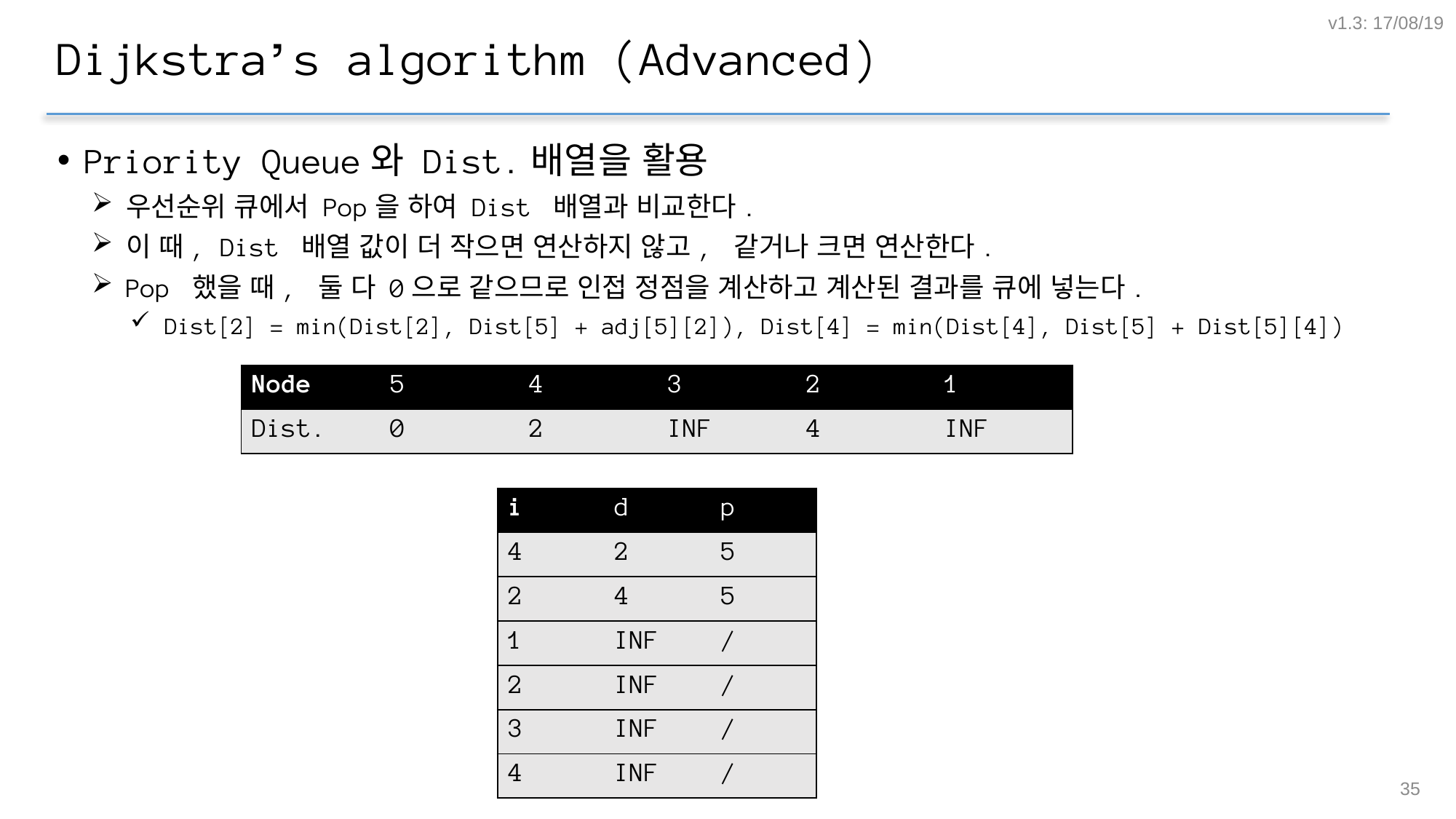

v1.3: 17/08/19
# Dijkstra’s algorithm (Advanced)
Priority Queue와 Dist.배열을 활용
우선순위 큐에서 Pop을 하여 Dist 배열과 비교한다.
이 때, Dist 배열 값이 더 작으면 연산하지 않고, 같거나 크면 연산한다.
Pop 했을 때, 둘 다 0으로 같으므로 인접 정점을 계산하고 계산된 결과를 큐에 넣는다.
Dist[2] = min(Dist[2], Dist[5] + adj[5][2]), Dist[4] = min(Dist[4], Dist[5] + Dist[5][4])
| Node | 5 | 4 | 3 | 2 | 1 |
| --- | --- | --- | --- | --- | --- |
| Dist. | 0 | 2 | INF | 4 | INF |
| i | d | p |
| --- | --- | --- |
| 4 | 2 | 5 |
| 2 | 4 | 5 |
| 1 | INF | / |
| 2 | INF | / |
| 3 | INF | / |
| 4 | INF | / |
35